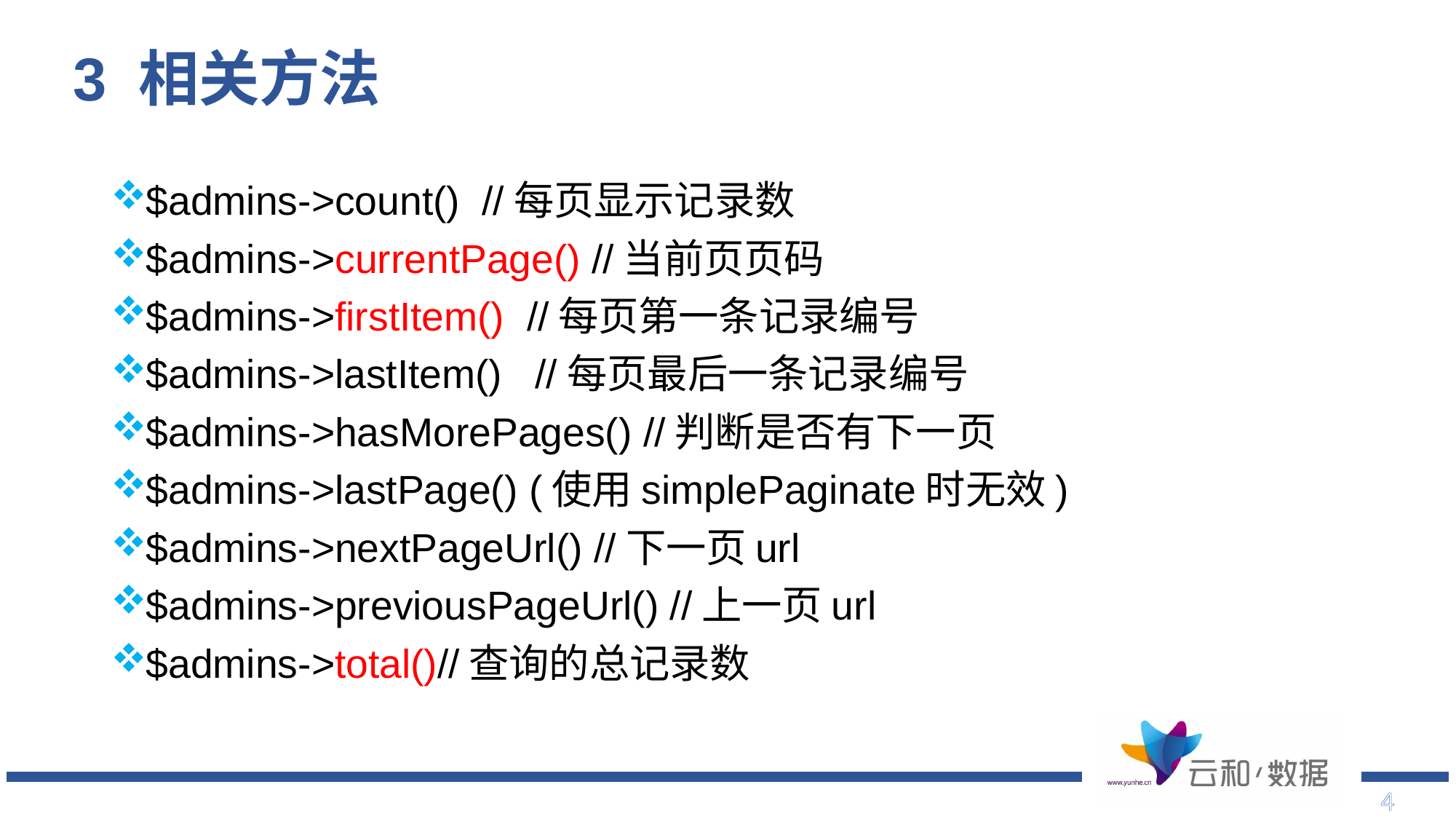

# 3 相关方法
$admins->count()  //每页显示记录数
$admins->currentPage() //当前页页码
$admins->firstItem()  //每页第一条记录编号
$admins->lastItem()   //每页最后一条记录编号
$admins->hasMorePages() //判断是否有下一页
$admins->lastPage() (使用simplePaginate时无效)
$admins->nextPageUrl() //下一页url
$admins->previousPageUrl() //上一页url
$admins->total()//查询的总记录数